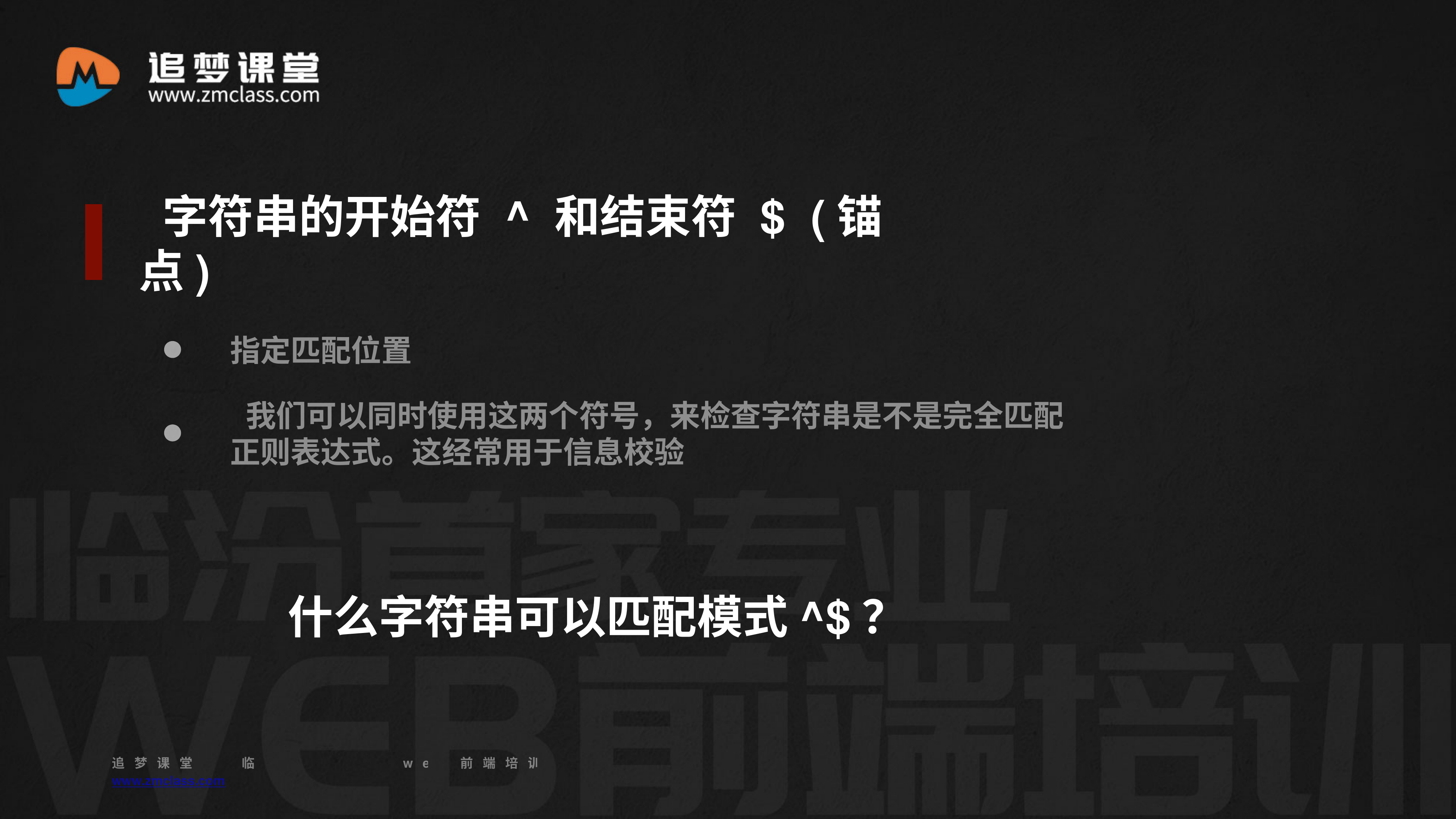

字符串的开始符 ^ 和结束符 $  (锚点)
指定匹配位置

 我们可以同时使用这两个符号，来检查字符串是不是完全匹配正则表达式。这经常用于信息校验

 什么字符串可以匹配模式^$？
追梦课堂   临汾首家专业的web前端培训机构                                                          www.zmclass.com
52